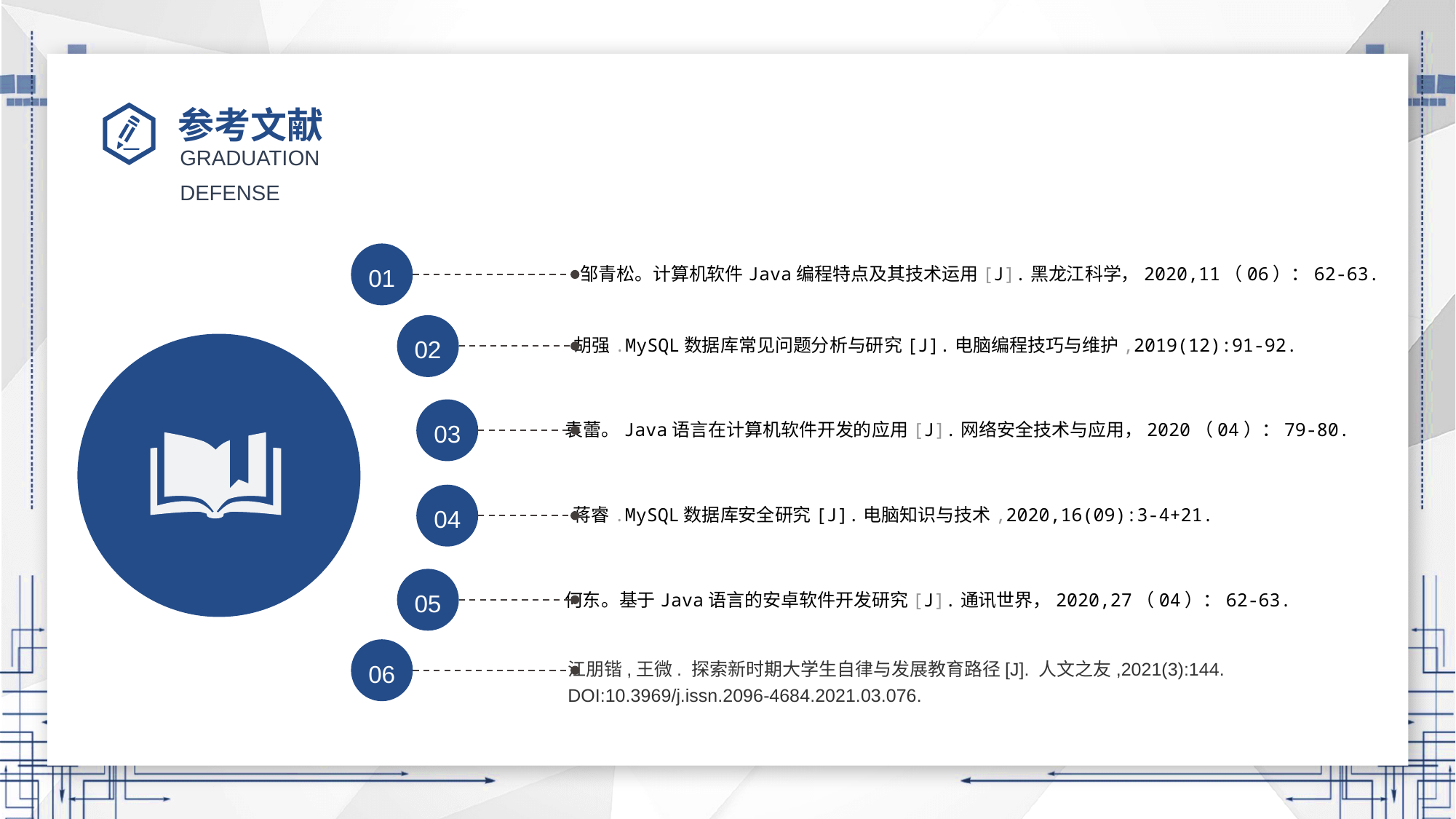

# 参考文献
01
邹青松。计算机软件Java编程特点及其技术运用[J].黑龙江科学，2020,11（06）：62-63.

02
胡强.MySQL数据库常见问题分析与研究[J].电脑编程技巧与维护,2019(12):91-92.

03
袁蕾。Java语言在计算机软件开发的应用[J].网络安全技术与应用，2020（04）：79-80.

04
蒋睿.MySQL数据库安全研究[J].电脑知识与技术,2020,16(09):3-4+21.
05
何东。基于Java语言的安卓软件开发研究[J].通讯世界，2020,27（04）：62-63.
06
江朋锴,王微. 探索新时期大学生自律与发展教育路径[J]. 人文之友,2021(3):144.
DOI:10.3969/j.issn.2096-4684.2021.03.076.